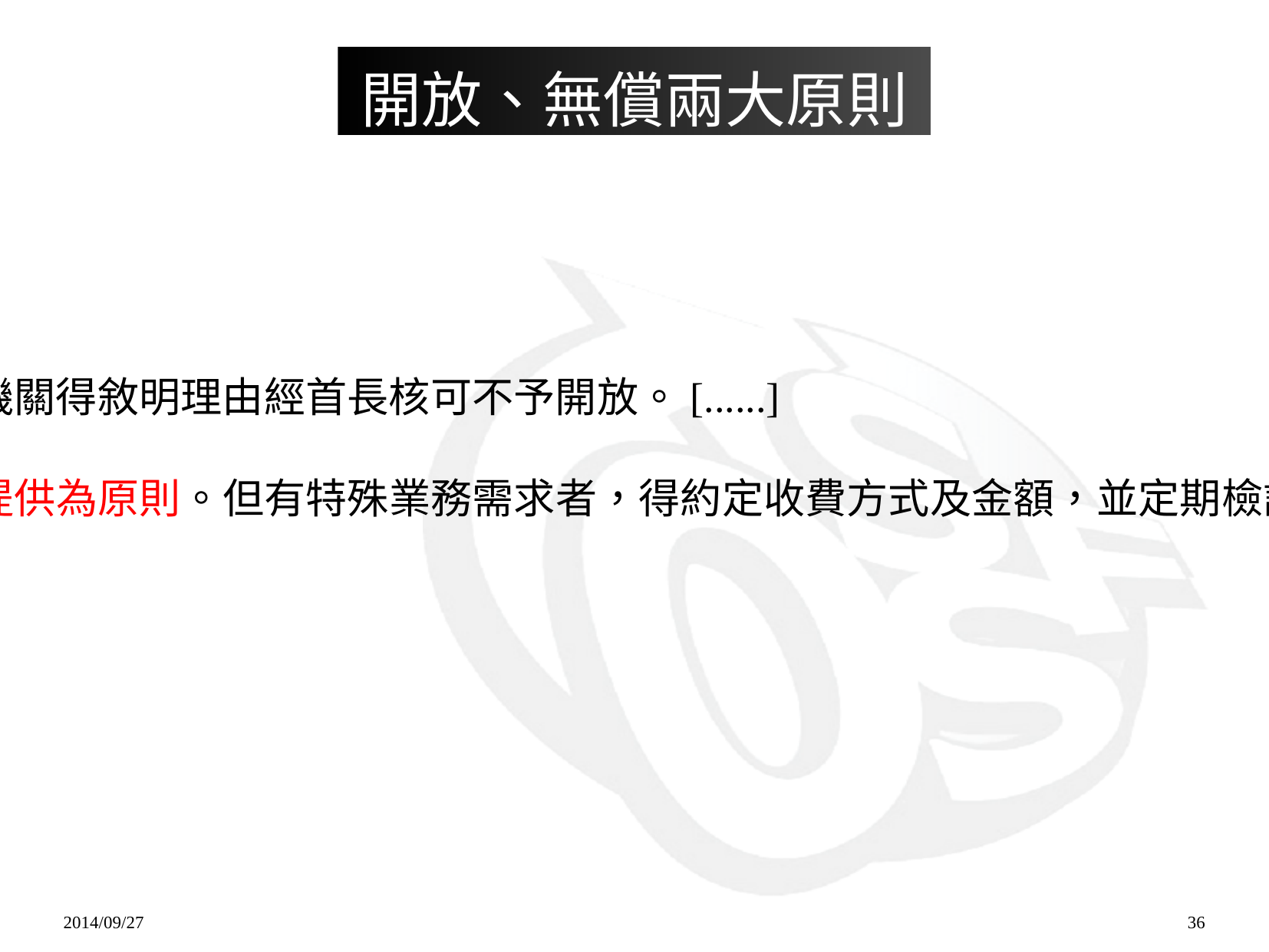

開放、無償兩大原則
[......]
四、政府資料以開放為原則。但敏感性資料或有其他特殊情形，各機關得敘明理由經首長核可不予開放。[......]
八、使用者依前點使用規範之約定利用政府資料者，各機關以無償提供為原則。但有特殊業務需求者，得約定收費方式及金額，並定期檢討該約定；其收費，並得依資料使用目的或使用模式約定不同費率。
[......]
2014/09/27
36